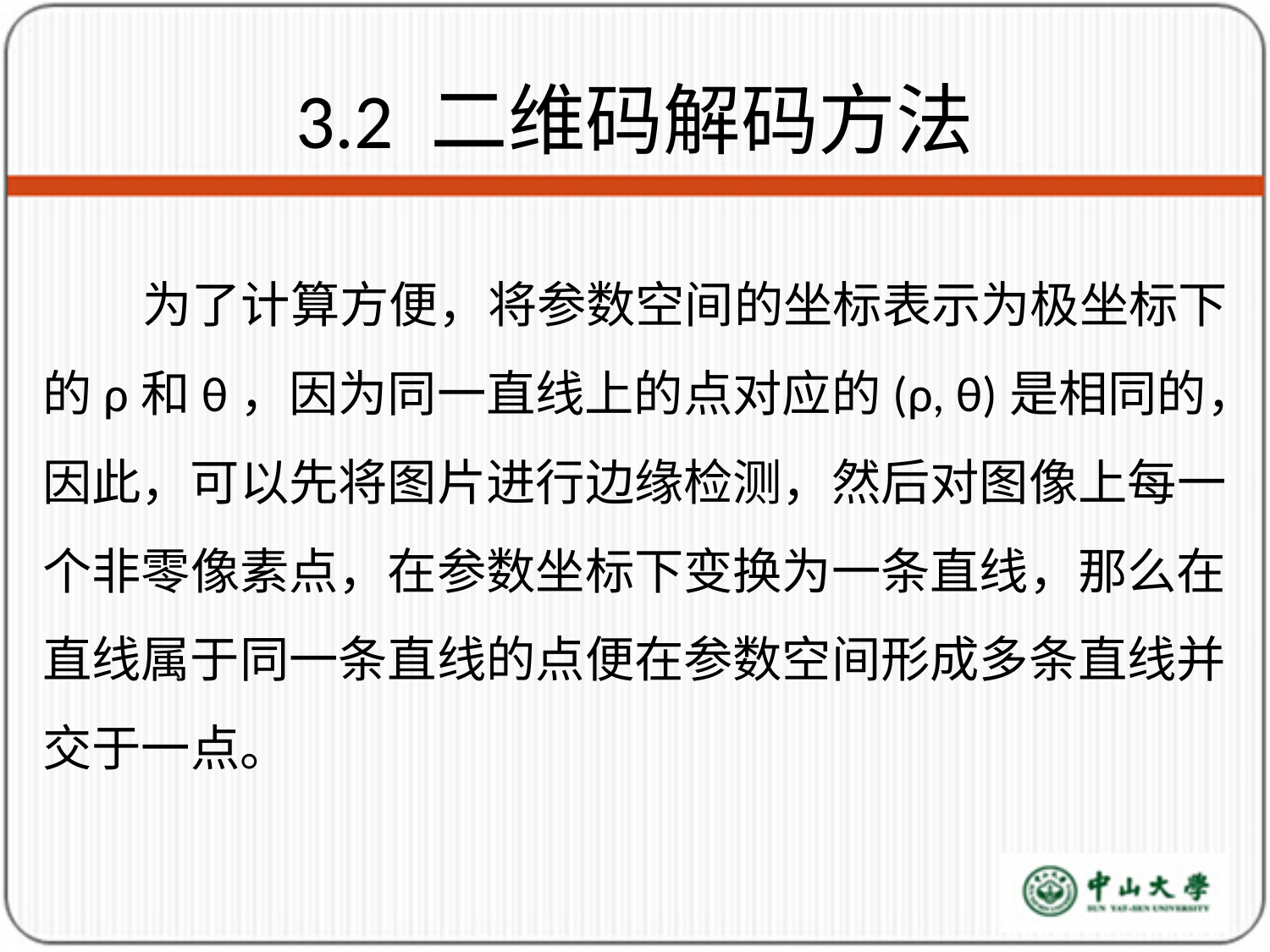

# 3.2 二维码解码方法
为了计算方便，将参数空间的坐标表示为极坐标下的ρ和θ，因为同一直线上的点对应的(ρ, θ)是相同的，因此，可以先将图片进行边缘检测，然后对图像上每一个非零像素点，在参数坐标下变换为一条直线，那么在直线属于同一条直线的点便在参数空间形成多条直线并交于一点。